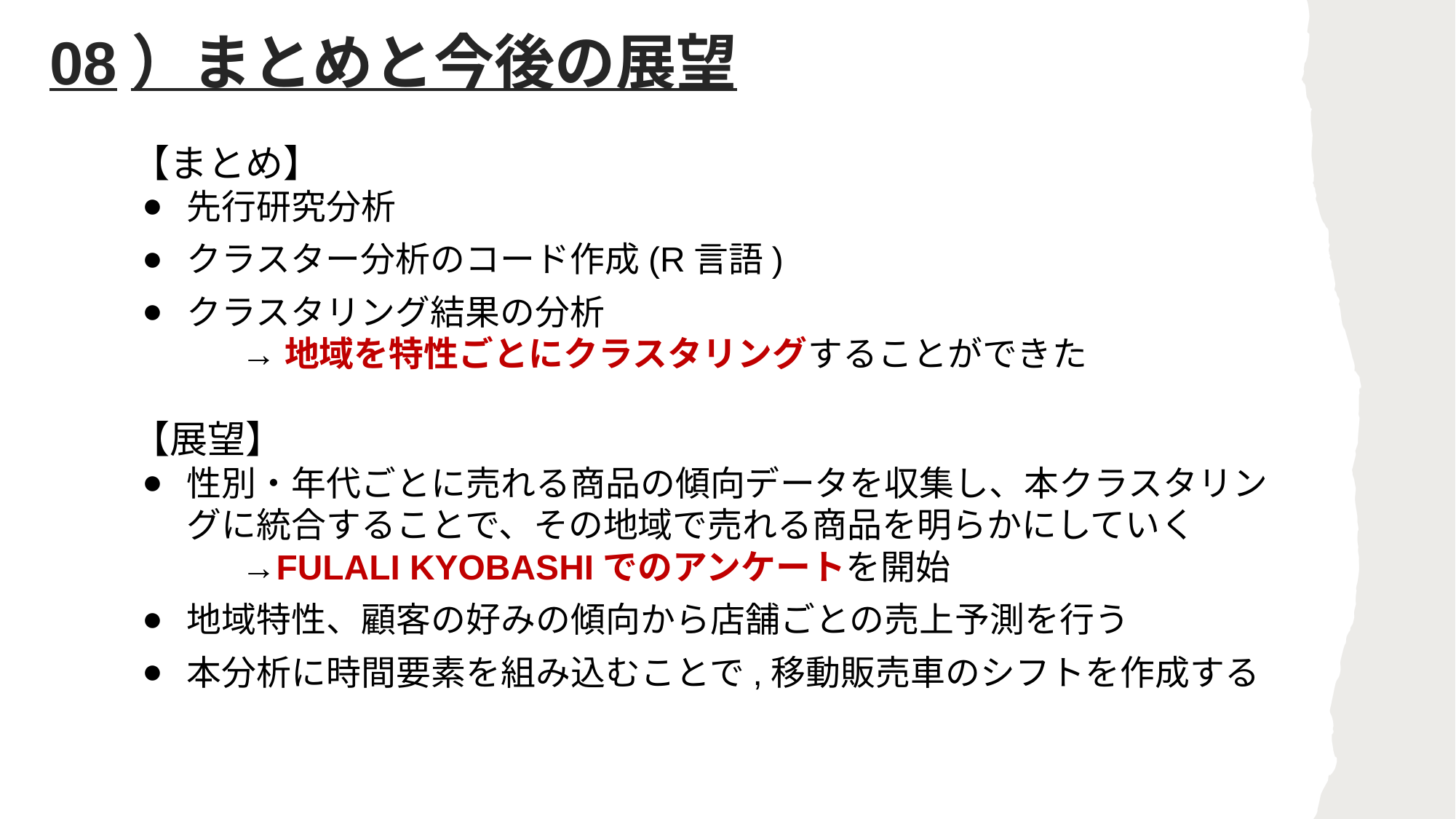

# 08）まとめと今後の展望
【まとめ】
先行研究分析

クラスター分析のコード作成(R言語)

クラスタリング結果の分析
→地域を特性ごとにクラスタリングすることができた

【展望】
性別・年代ごとに売れる商品の傾向データを収集し、本クラスタリングに統合することで、その地域で売れる商品を明らかにしていく
→FULALI KYOBASHIでのアンケートを開始

地域特性、顧客の好みの傾向から店舗ごとの売上予測を行う

本分析に時間要素を組み込むことで,移動販売車のシフトを作成する